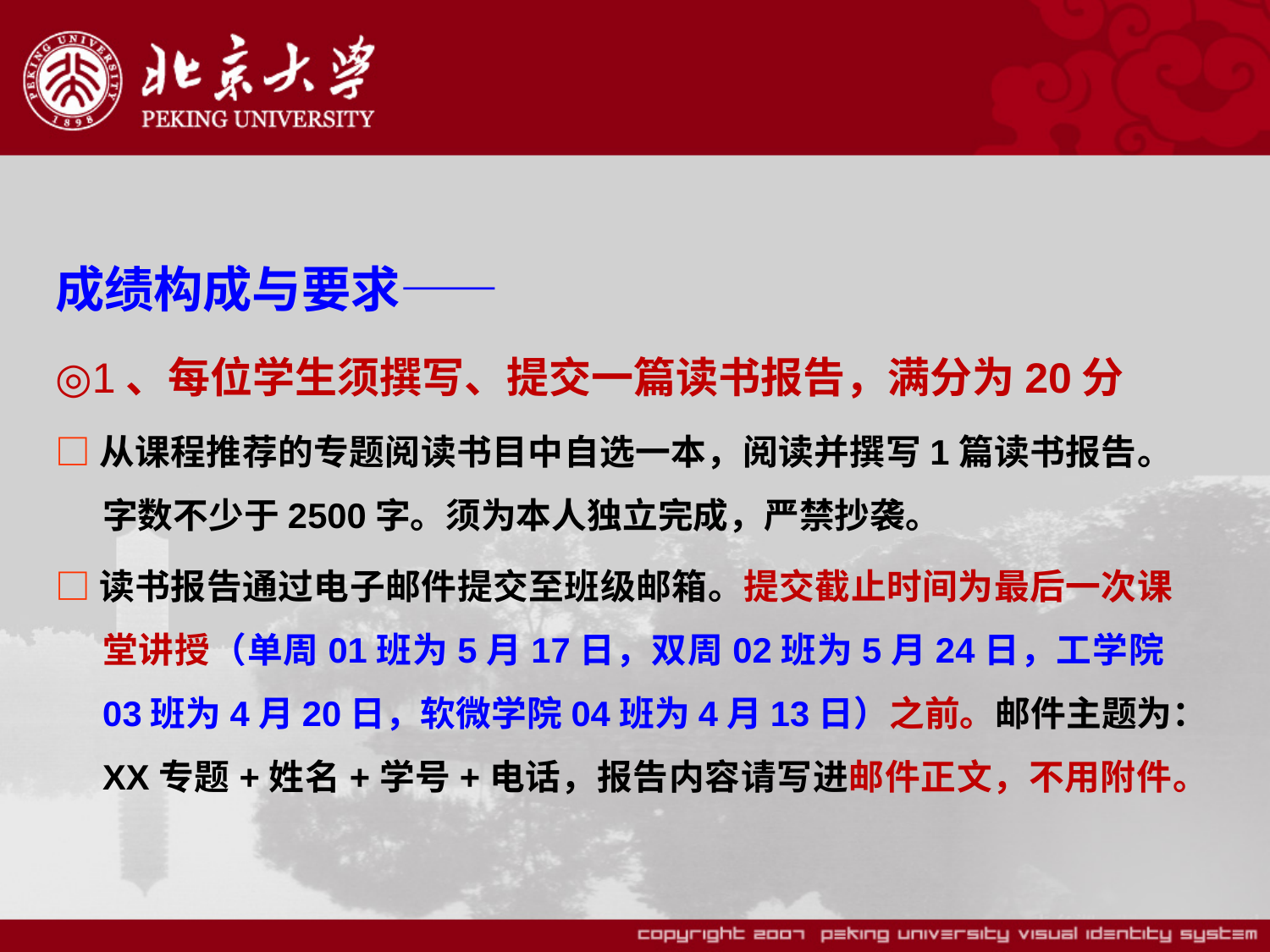

成绩构成与要求——
◎1、每位学生须撰写、提交一篇读书报告，满分为20分
□从课程推荐的专题阅读书目中自选一本，阅读并撰写1篇读书报告。字数不少于2500字。须为本人独立完成，严禁抄袭。
□读书报告通过电子邮件提交至班级邮箱。提交截止时间为最后一次课堂讲授（单周01班为5月17日，双周02班为5月24日，工学院03班为4月20日，软微学院04班为4月13日）之前。邮件主题为：XX专题+姓名+学号+电话，报告内容请写进邮件正文，不用附件。